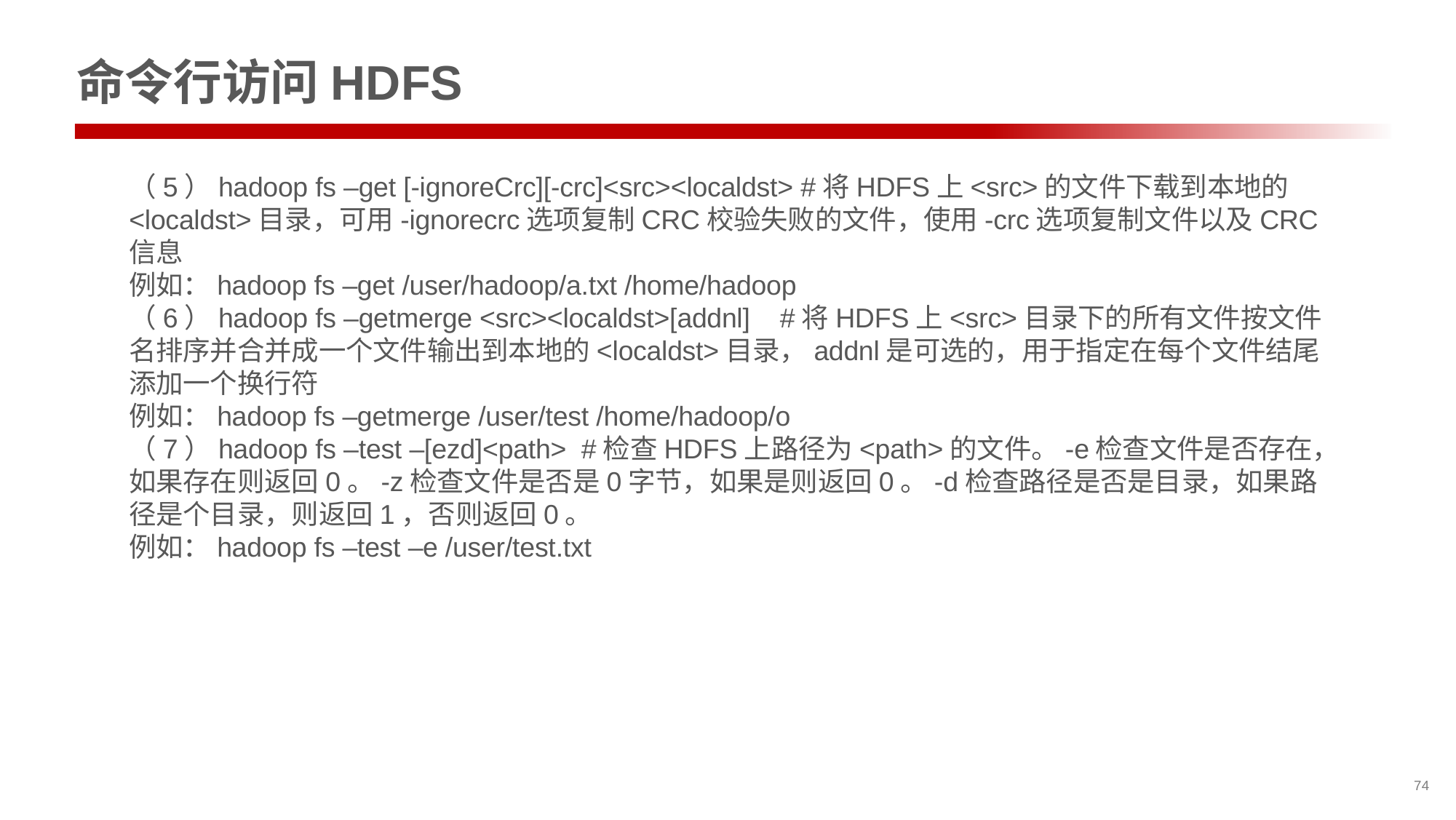

# 命令行访问HDFS

（5）hadoop fs –get [-ignoreCrc][-crc]<src><localdst> #将HDFS上<src>的文件下载到本地的<localdst>目录，可用-ignorecrc选项复制CRC校验失败的文件，使用-crc选项复制文件以及CRC信息
例如：hadoop fs –get /user/hadoop/a.txt /home/hadoop
（6）hadoop fs –getmerge <src><localdst>[addnl]    #将HDFS上<src>目录下的所有文件按文件名排序并合并成一个文件输出到本地的<localdst>目录，addnl是可选的，用于指定在每个文件结尾添加一个换行符
例如：hadoop fs –getmerge /user/test /home/hadoop/o
（7）hadoop fs –test –[ezd]<path>  #检查HDFS上路径为<path>的文件。-e检查文件是否存在，如果存在则返回0。-z检查文件是否是0字节，如果是则返回0。-d检查路径是否是目录，如果路径是个目录，则返回1，否则返回0。
例如：hadoop fs –test –e /user/test.txt
74